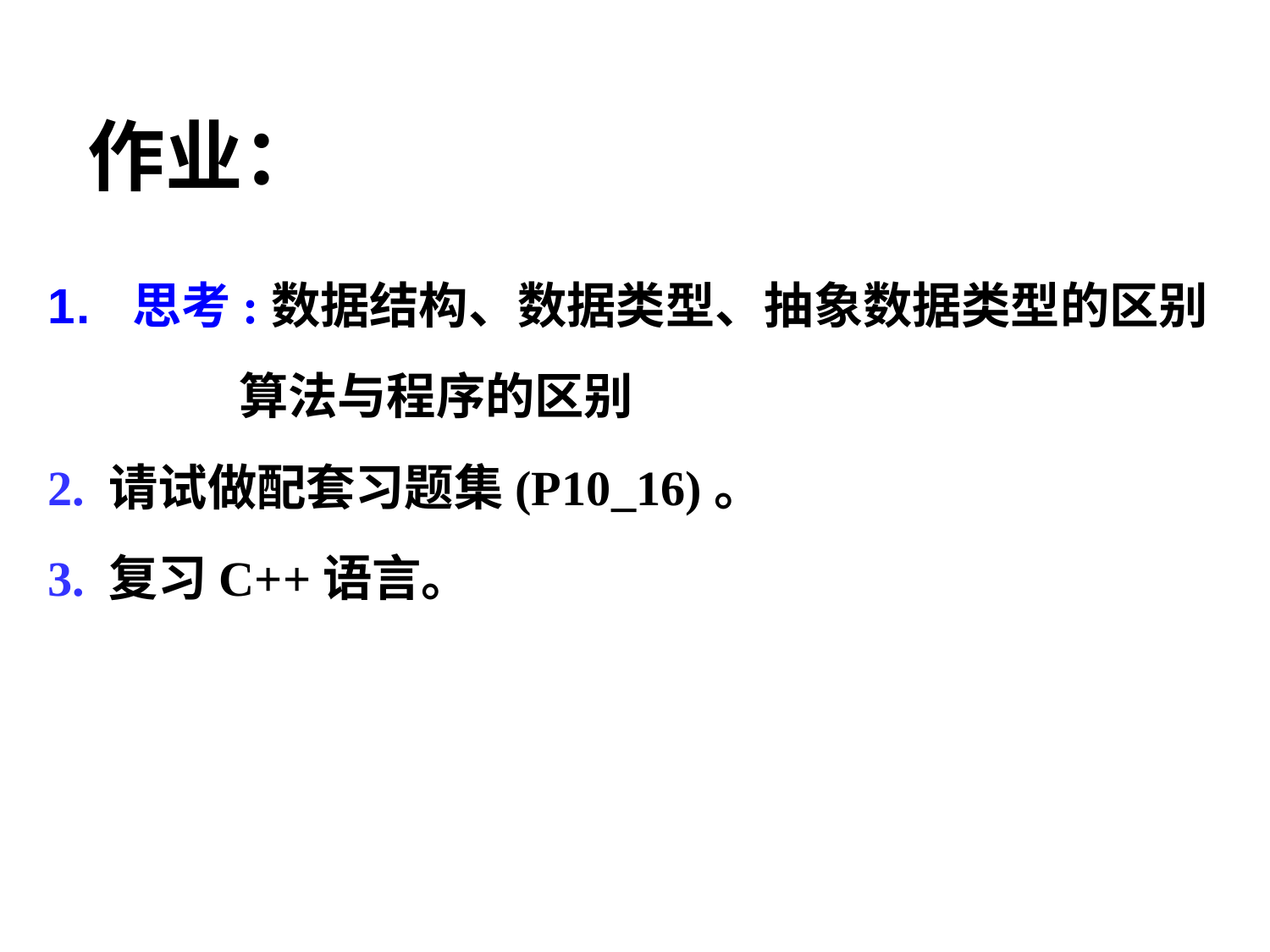

# 作业：
思考:数据结构、数据类型、抽象数据类型的区别
                算法与程序的区别
2. 请试做配套习题集(P10_16)。
3. 复习C++语言。